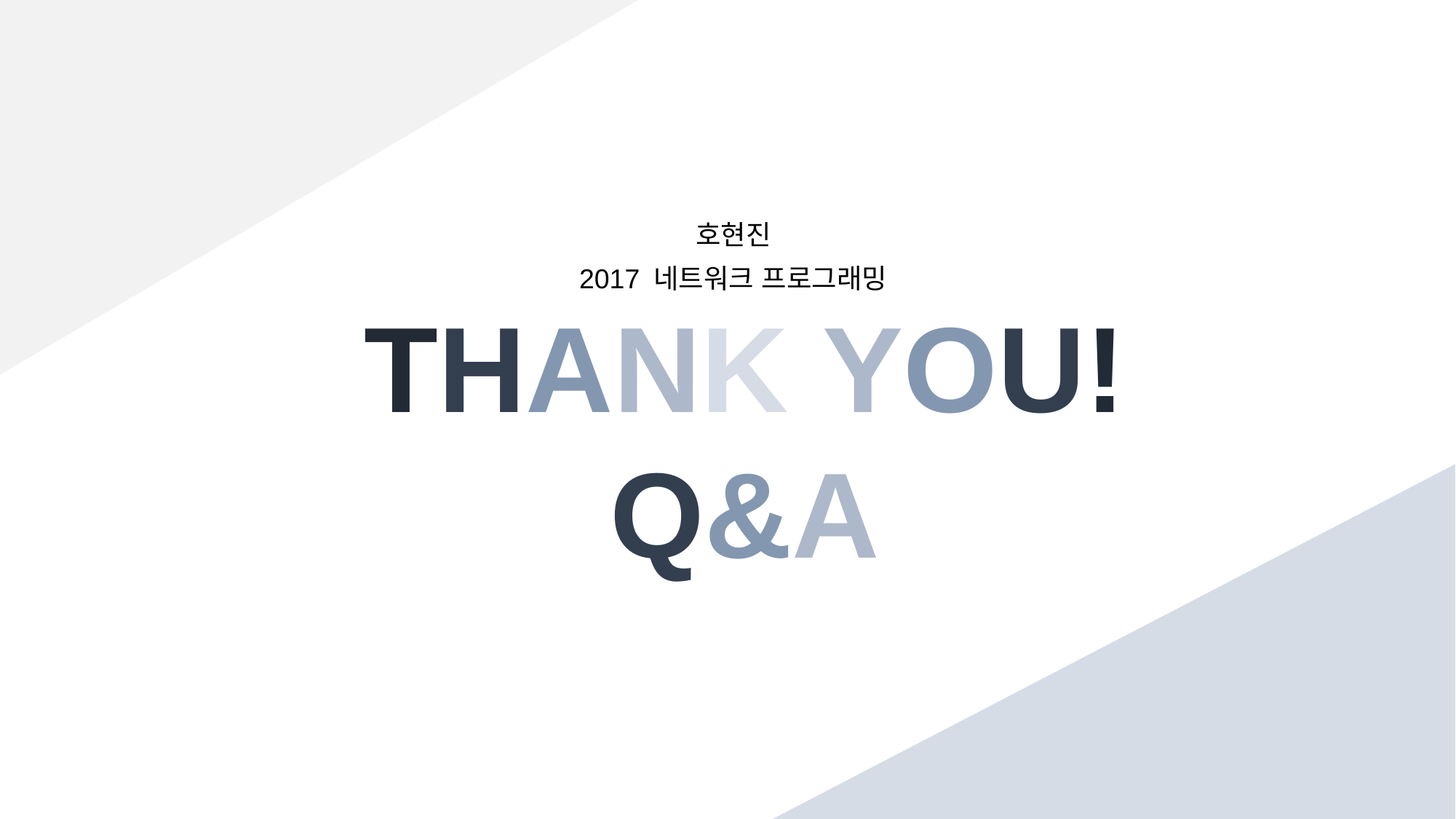

호현진
2017 네트워크 프로그래밍
THANK YOU!
Q&A